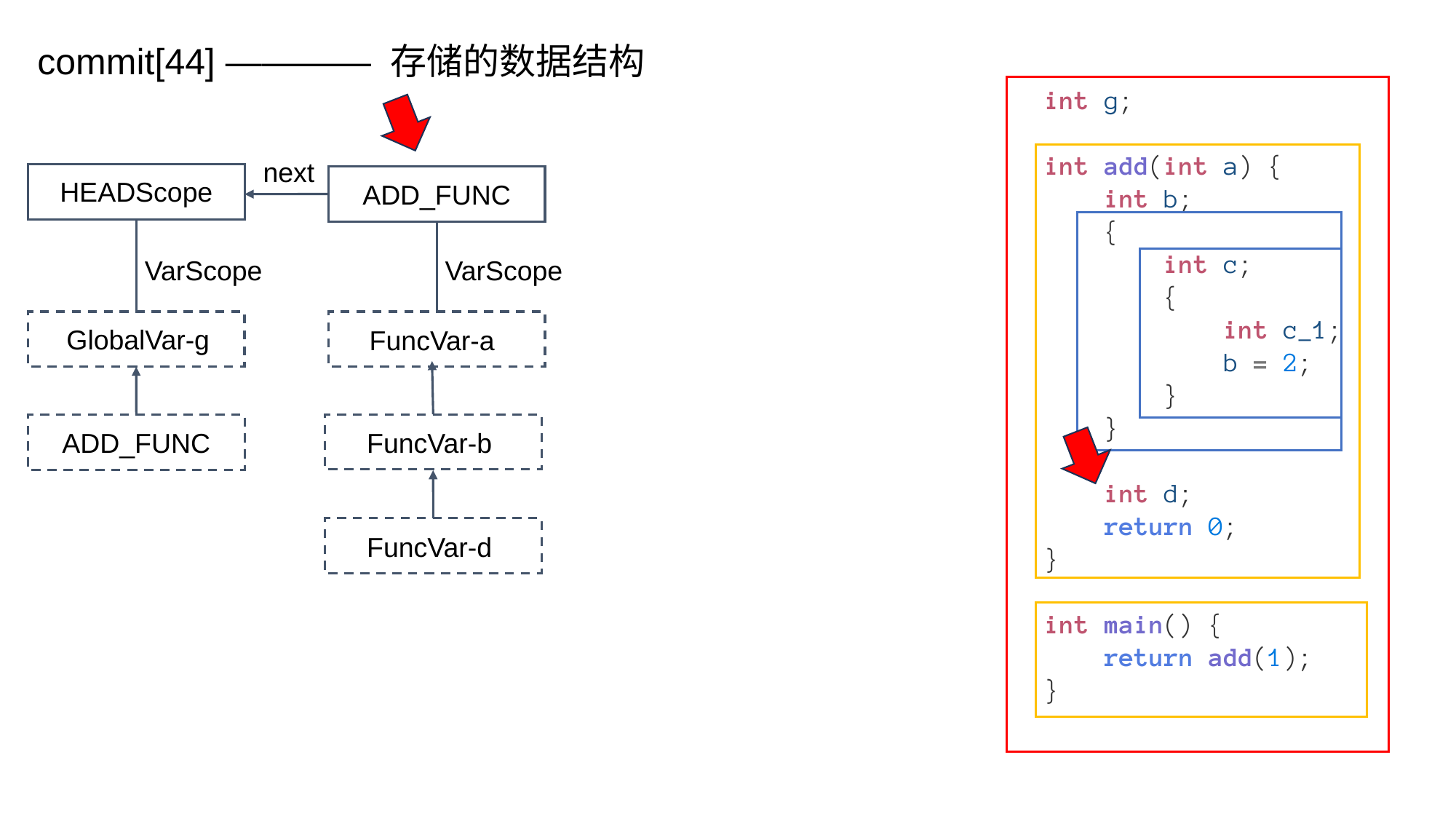

commit[44] ———— 存储的数据结构

int g;

int add(int a) {
    int b;
    {
        int c;
        {
            int c_1;
            b = 2;
        }
    }
    int d;
    return 0;
}
int main() {
    return add(1);
}

next

HEADScope
ADD_FUNC

VarScope
VarScope

GlobalVar-g
FuncVar-a

ADD_FUNC
FuncVar-b

FuncVar-d